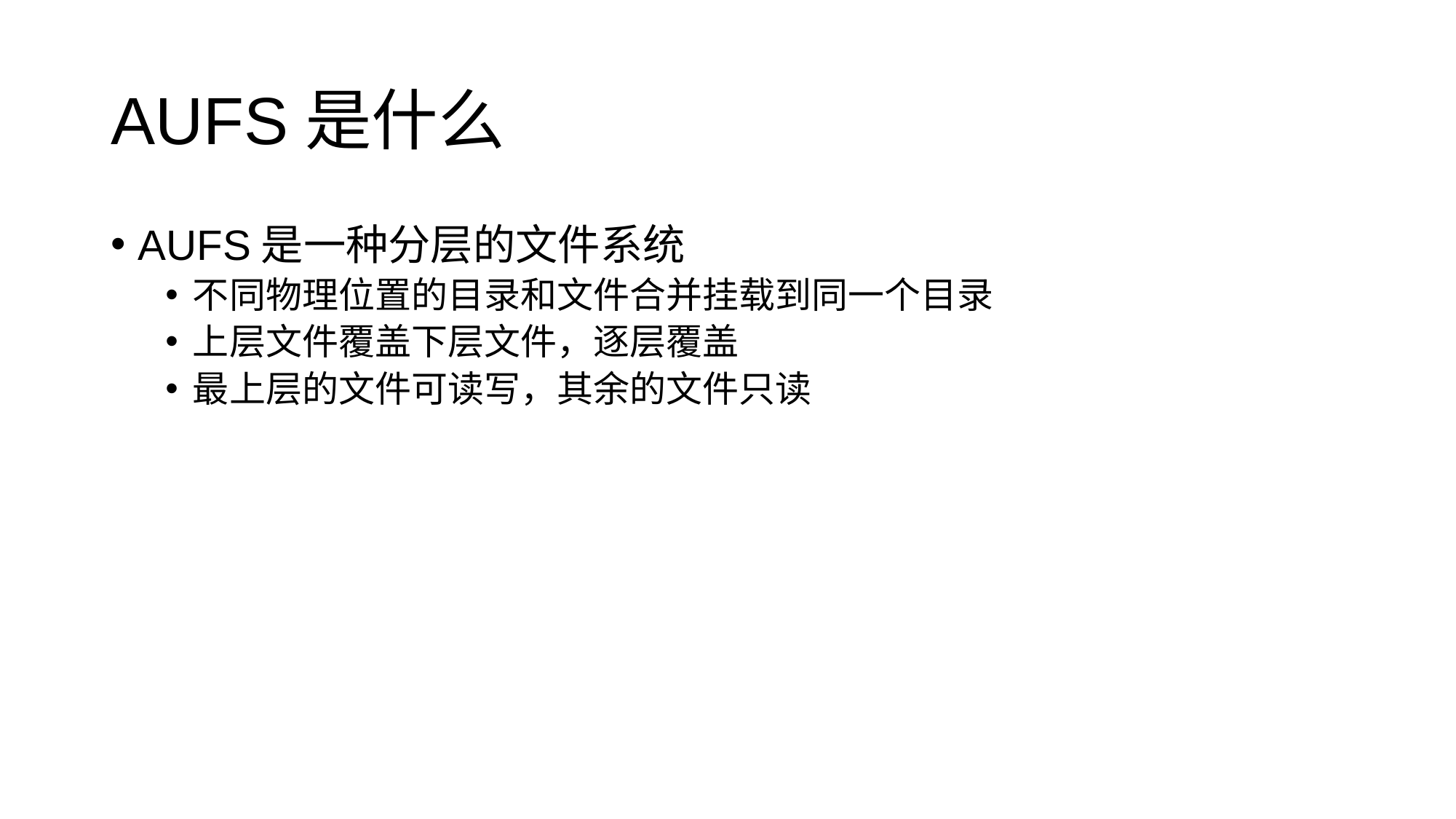

# AUFS是什么
AUFS是一种分层的文件系统
不同物理位置的目录和文件合并挂载到同一个目录
上层文件覆盖下层文件，逐层覆盖
最上层的文件可读写，其余的文件只读